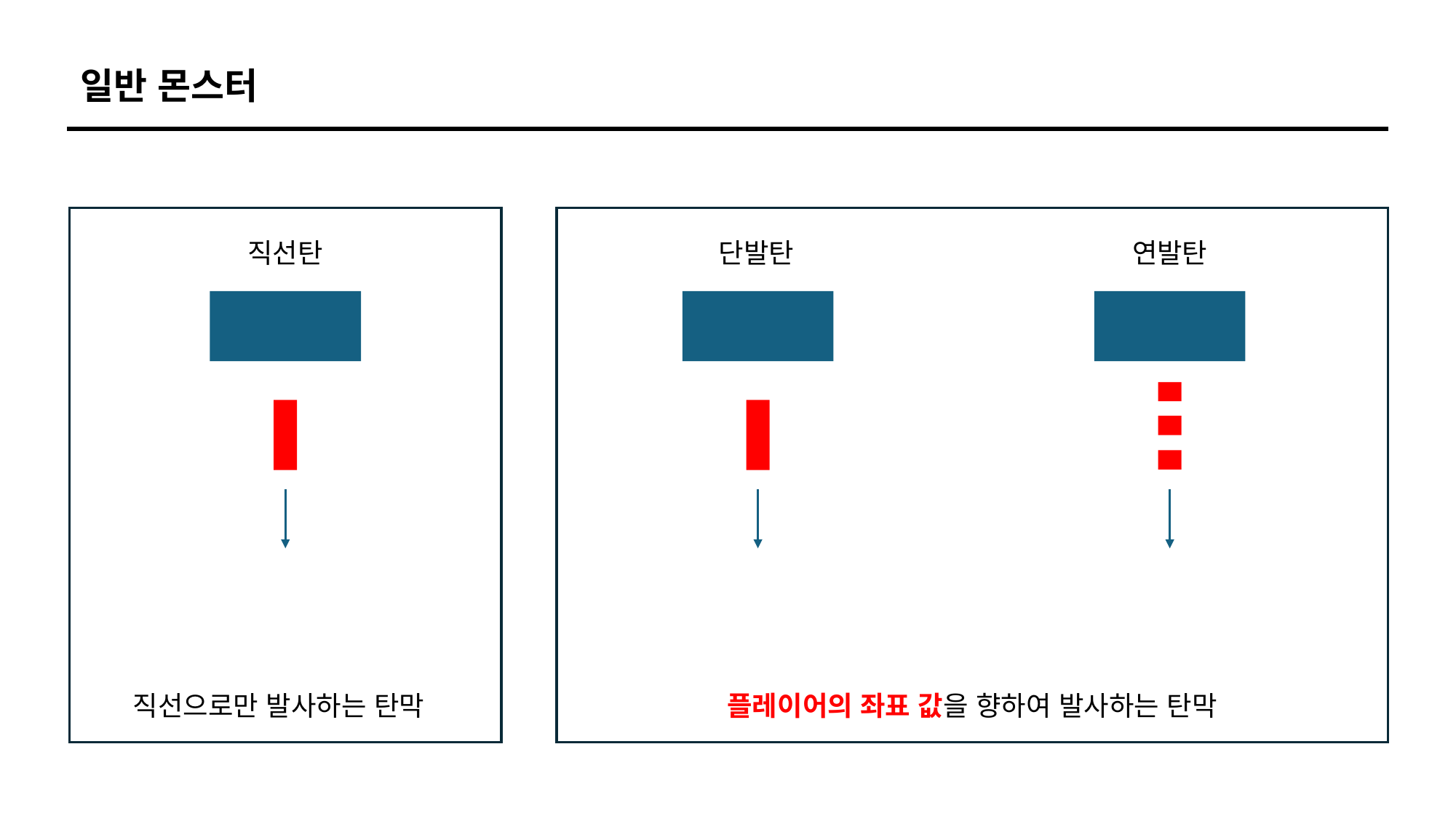

일반 몬스터

직선탄
단발탄
연발탄

직선으로만 발사하는 탄막
플레이어의 좌표 값을 향하여 발사하는 탄막